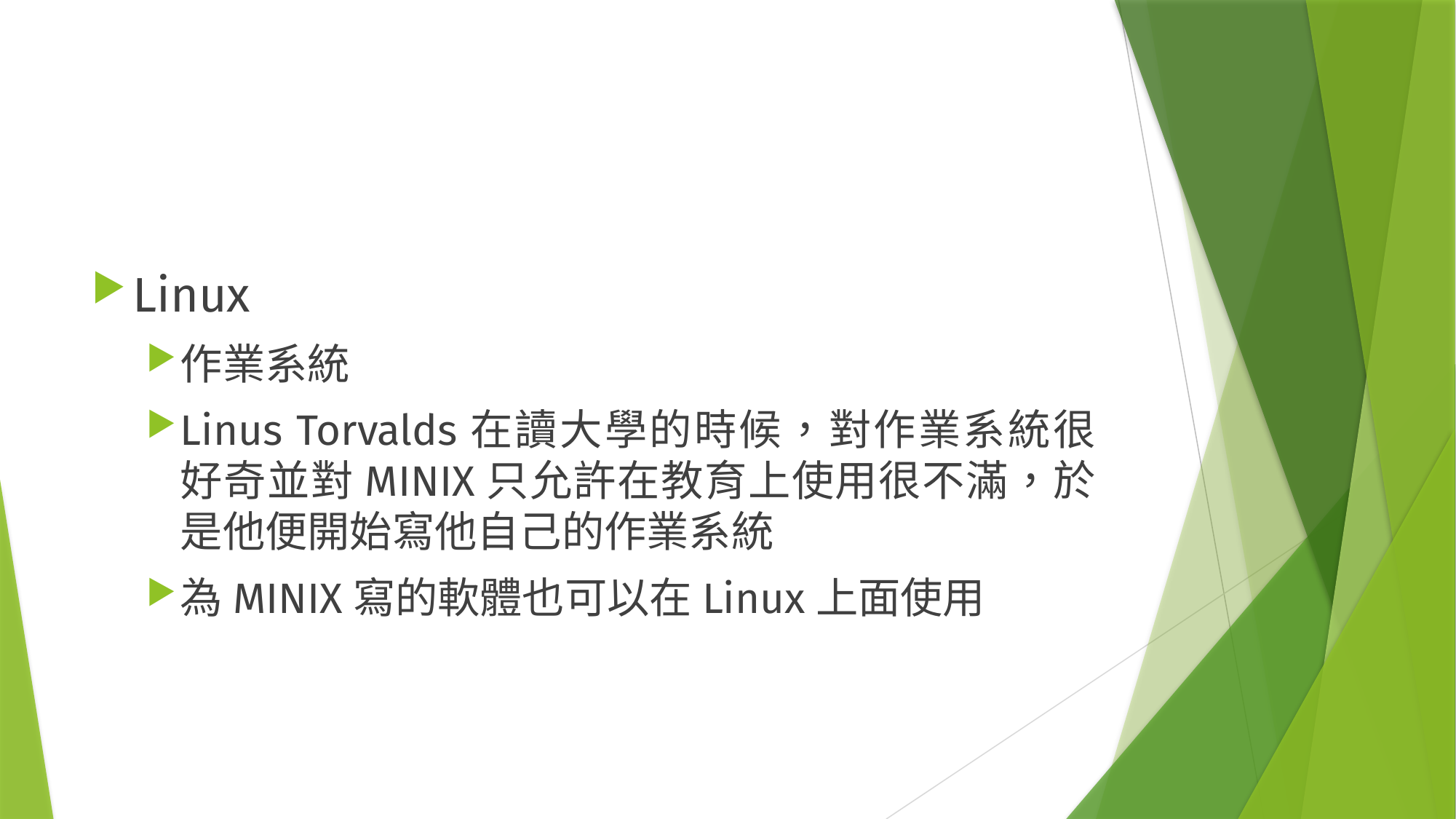

#
Linux
作業系統
Linus Torvalds在讀大學的時候，對作業系統很好奇並對MINIX只允許在教育上使用很不滿，於是他便開始寫他自己的作業系統
為MINIX寫的軟體也可以在Linux上面使用